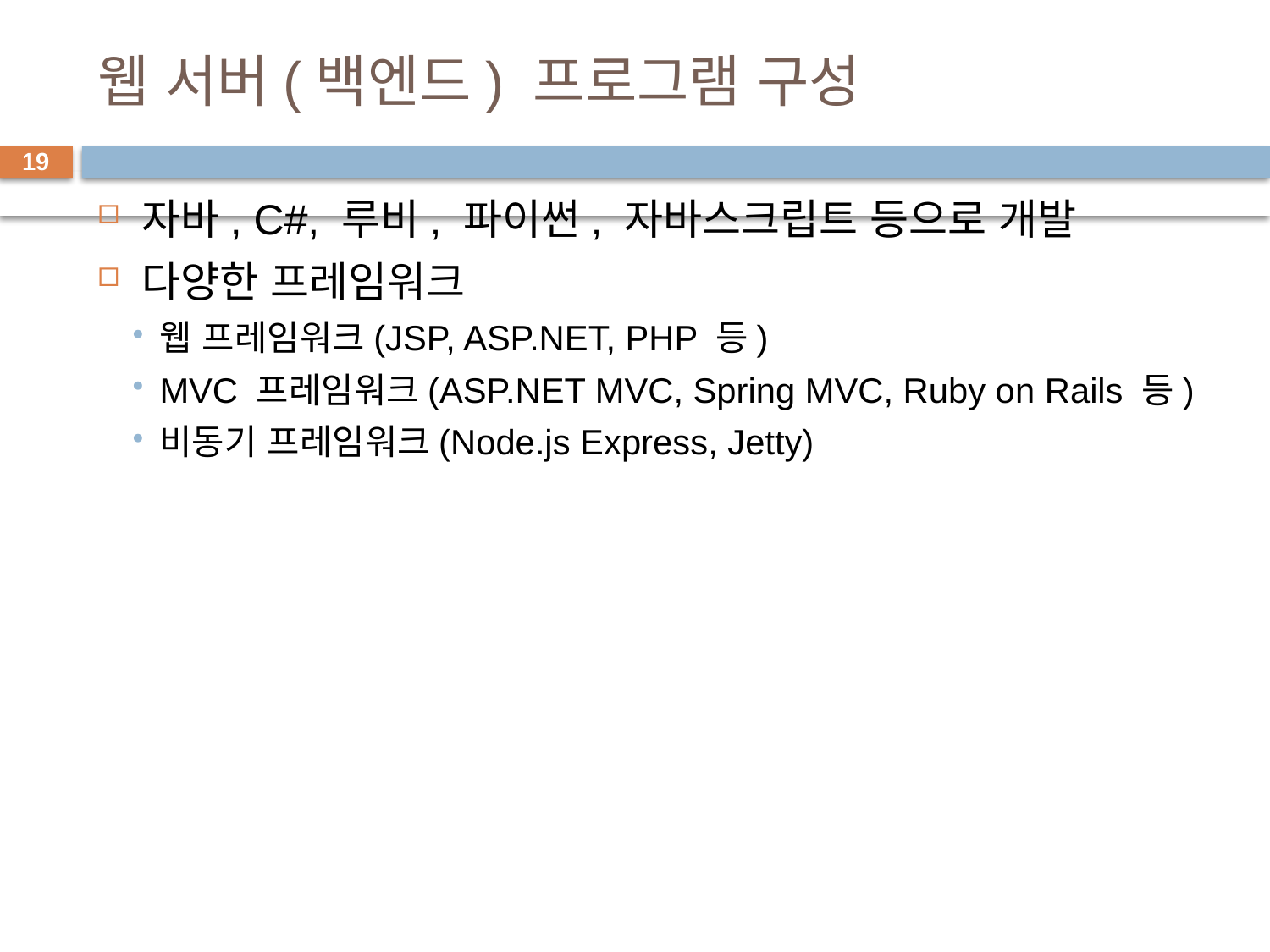

# 웹 서버(백엔드) 프로그램 구성
19
자바, C#, 루비, 파이썬, 자바스크립트 등으로 개발
다양한 프레임워크
웹 프레임워크(JSP, ASP.NET, PHP 등)
MVC 프레임워크(ASP.NET MVC, Spring MVC, Ruby on Rails 등)
비동기 프레임워크(Node.js Express, Jetty)